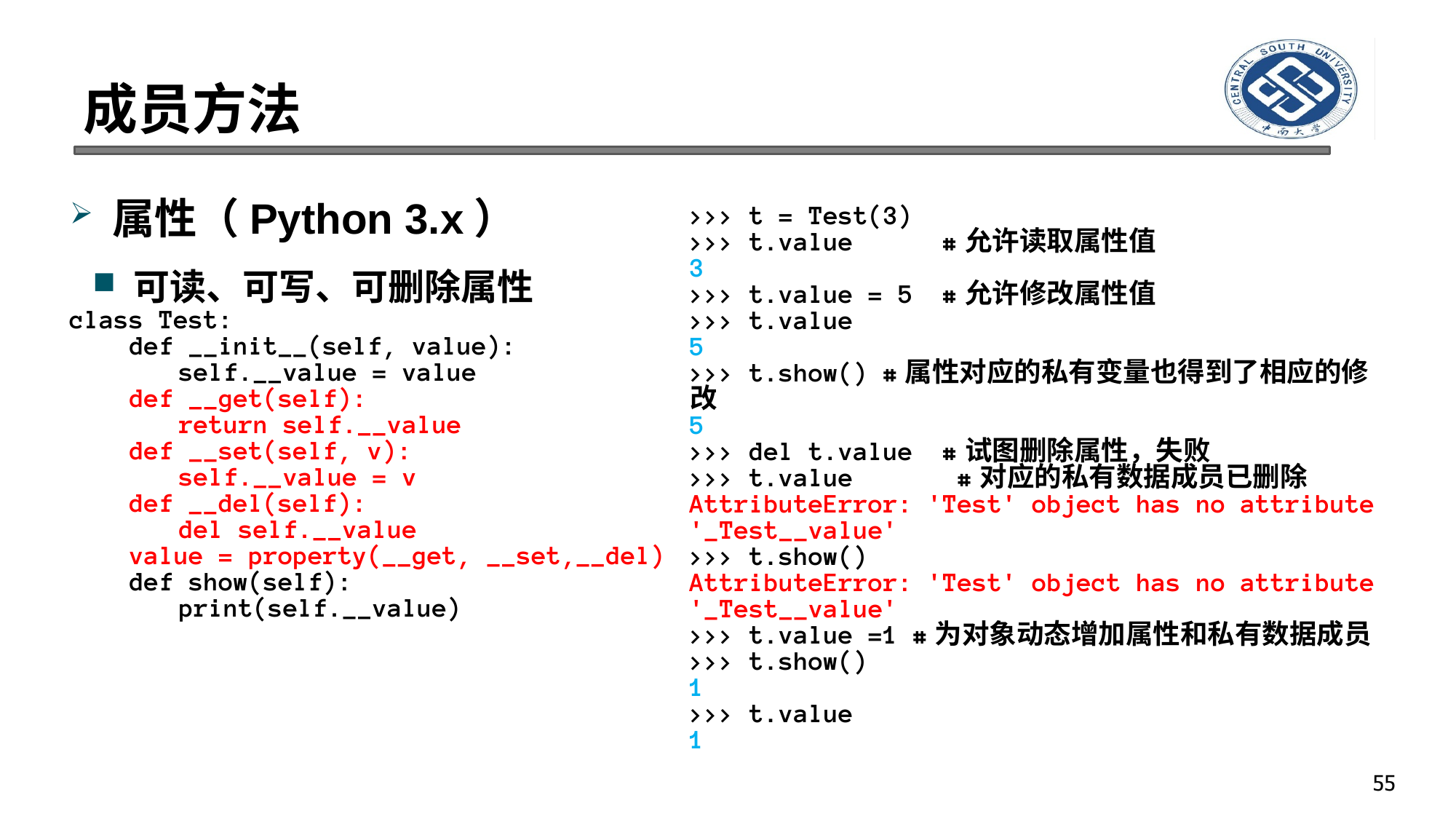

# 成员方法
属性（Python 3.x）
可读、可写、可删除属性
class Test:
	    def __init__(self, value):
		self.__value = value
	    def __get(self):
		return self.__value
	    def __set(self, v):
		self.__value = v
    def __del(self):
		del self.__value
	    value = property(__get, __set,__del)
	    def show(self):
		print(self.__value)

>>> t = Test(3)
>>> t.value      #允许读取属性值
3
>>> t.value = 5  #允许修改属性值
>>> t.value
5
>>> t.show() #属性对应的私有变量也得到了相应的修改
5
>>> del t.value  #试图删除属性，失败
>>> t.value       #对应的私有数据成员已删除
AttributeError: 'Test' object has no attribute '_Test__value'
>>> t.show()
AttributeError: 'Test' object has no attribute '_Test__value'
>>> t.value =1 #为对象动态增加属性和私有数据成员
>>> t.show()
1
>>> t.value
1
55